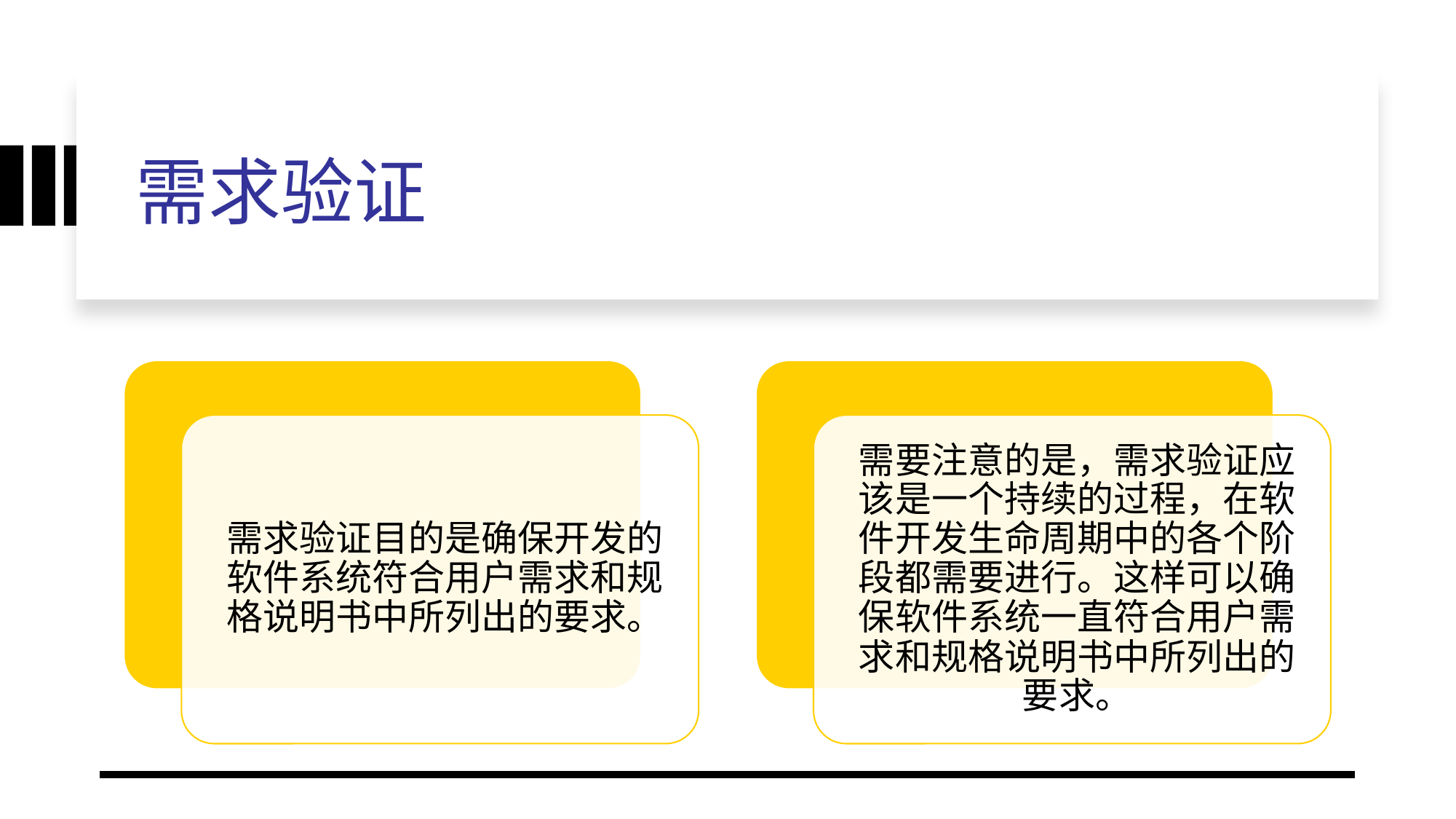

# 需求验证

需求验证目的是确保开发的软件系统符合用户需求和规格说明书中所列出的要求。
需要注意的是，需求验证应该是一个持续的过程，在软件开发生命周期中的各个阶段都需要进行。这样可以确保软件系统一直符合用户需求和规格说明书中所列出的要求。